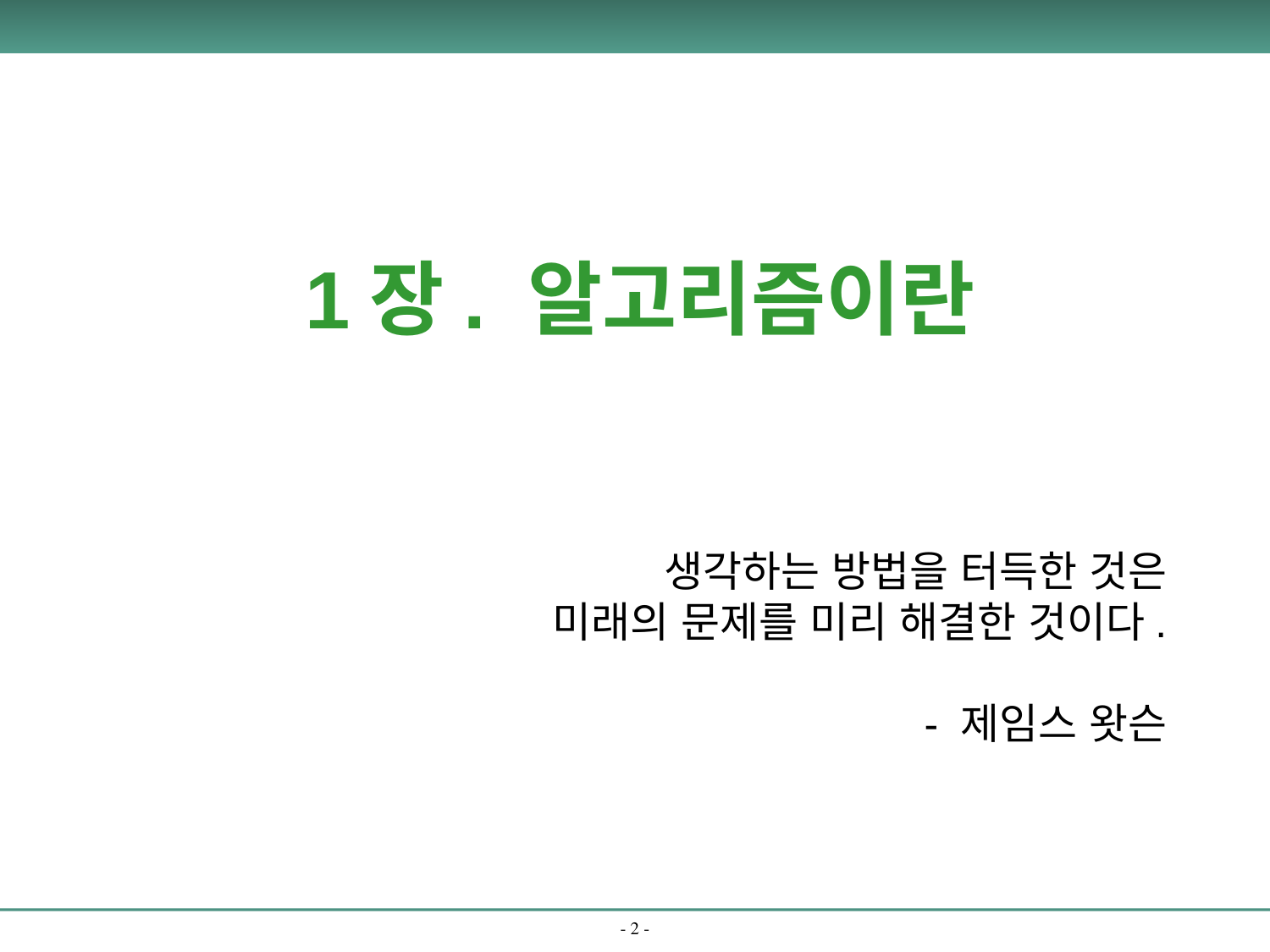

# 1장. 알고리즘이란
생각하는 방법을 터득한 것은
미래의 문제를 미리 해결한 것이다.

				- 제임스 왓슨